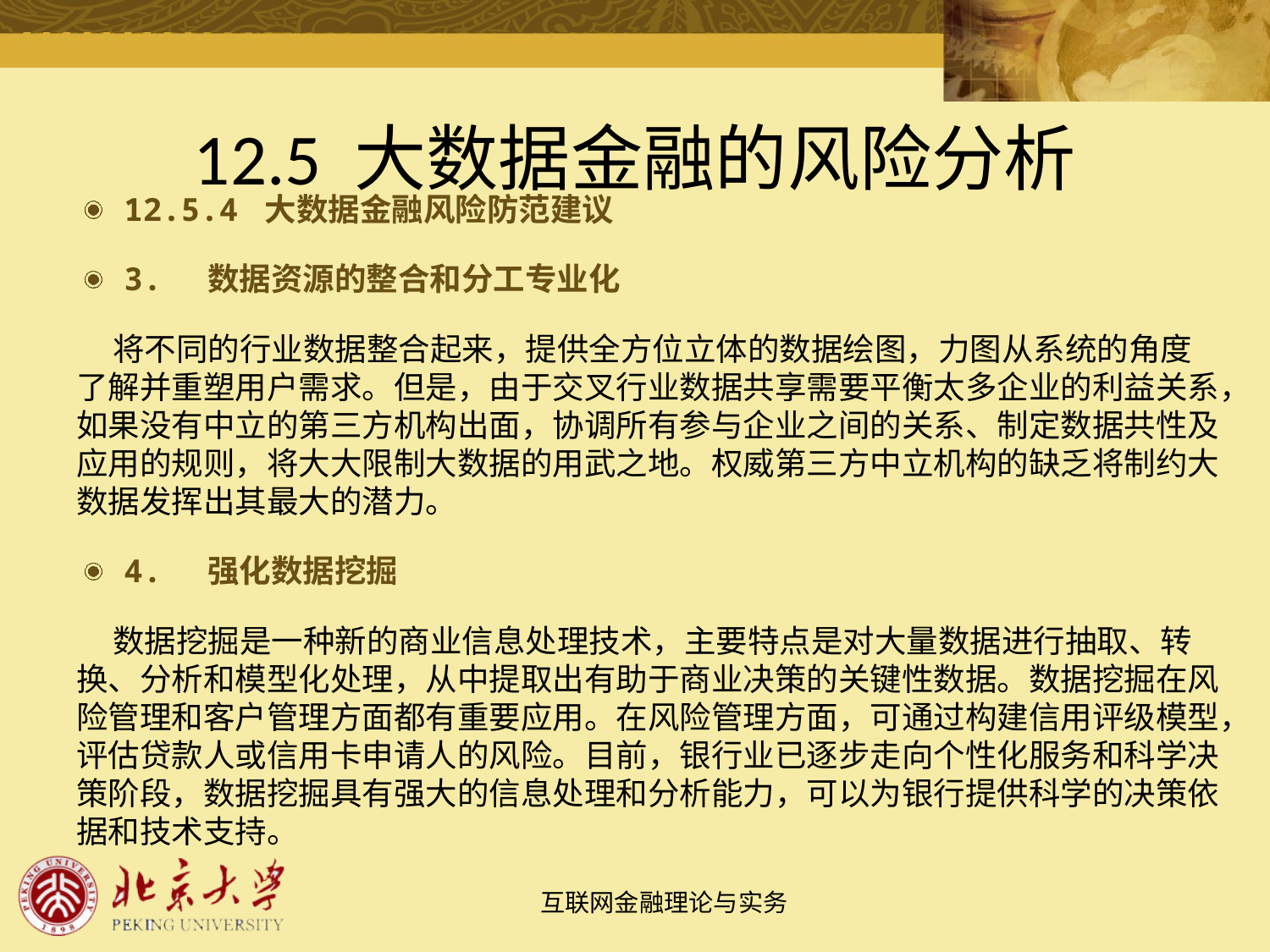

# 12.5 大数据金融的风险分析
12.5.4 大数据金融风险防范建议
3.  数据资源的整合和分工专业化
    将不同的行业数据整合起来，提供全方位立体的数据绘图，力图从系统的角度了解并重塑用户需求。但是，由于交叉行业数据共享需要平衡太多企业的利益关系，如果没有中立的第三方机构出面，协调所有参与企业之间的关系、制定数据共性及应用的规则，将大大限制大数据的用武之地。权威第三方中立机构的缺乏将制约大数据发挥出其最大的潜力。
4.  强化数据挖掘
    数据挖掘是一种新的商业信息处理技术，主要特点是对大量数据进行抽取、转换、分析和模型化处理，从中提取出有助于商业决策的关键性数据。数据挖掘在风险管理和客户管理方面都有重要应用。在风险管理方面，可通过构建信用评级模型，评估贷款人或信用卡申请人的风险。目前，银行业已逐步走向个性化服务和科学决策阶段，数据挖掘具有强大的信息处理和分析能力，可以为银行提供科学的决策依据和技术支持。